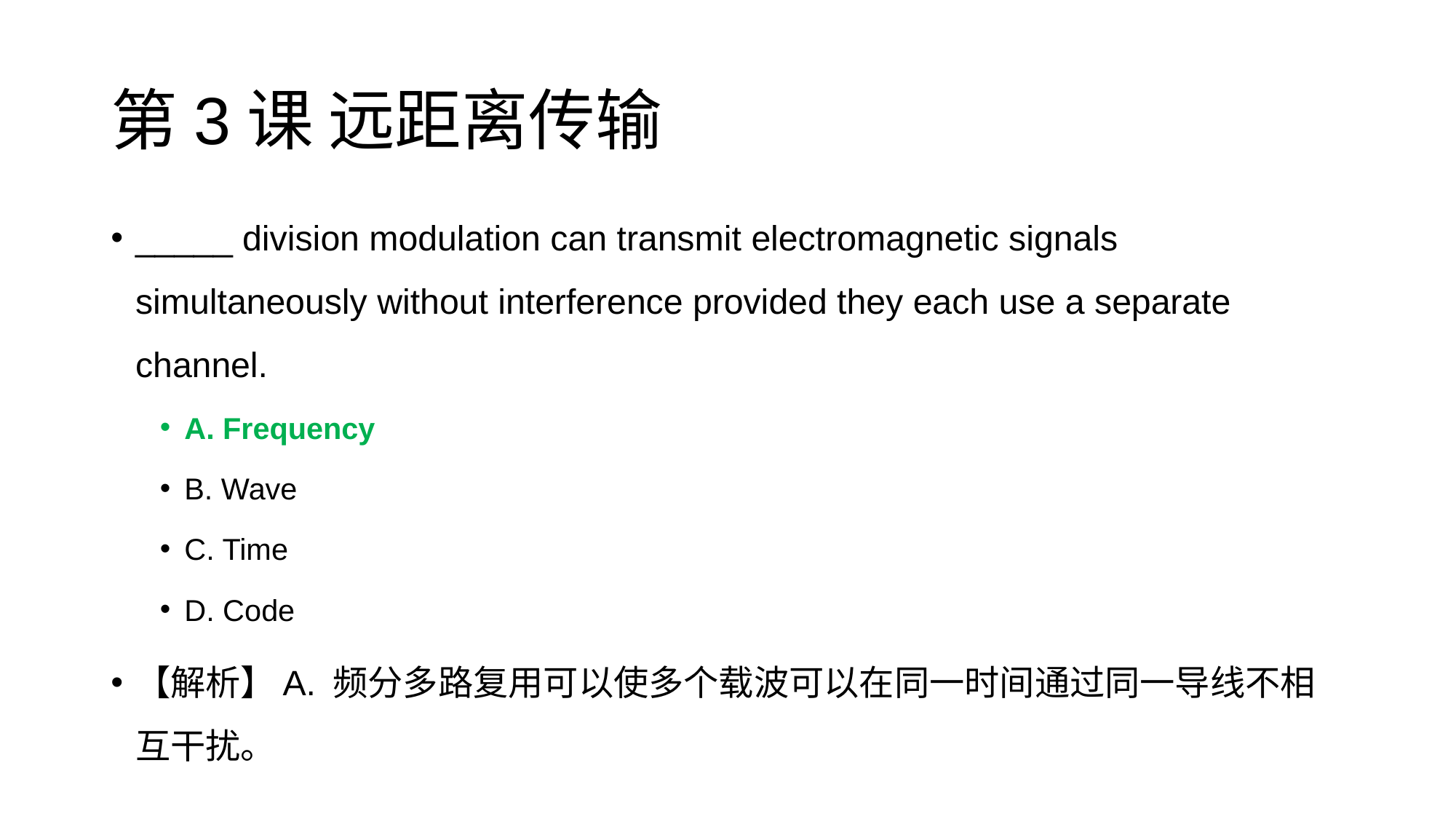

# 第3课 远距离传输
​‎_____ division modulation can transmit electromagnetic signals simultaneously without interference provided they each use a separate channel.
A. Frequency
B. Wave
C. Time
D. Code
【解析】A. 频分多路复用可以使多个载波可以在同一时间通过同一导线不相互干扰。